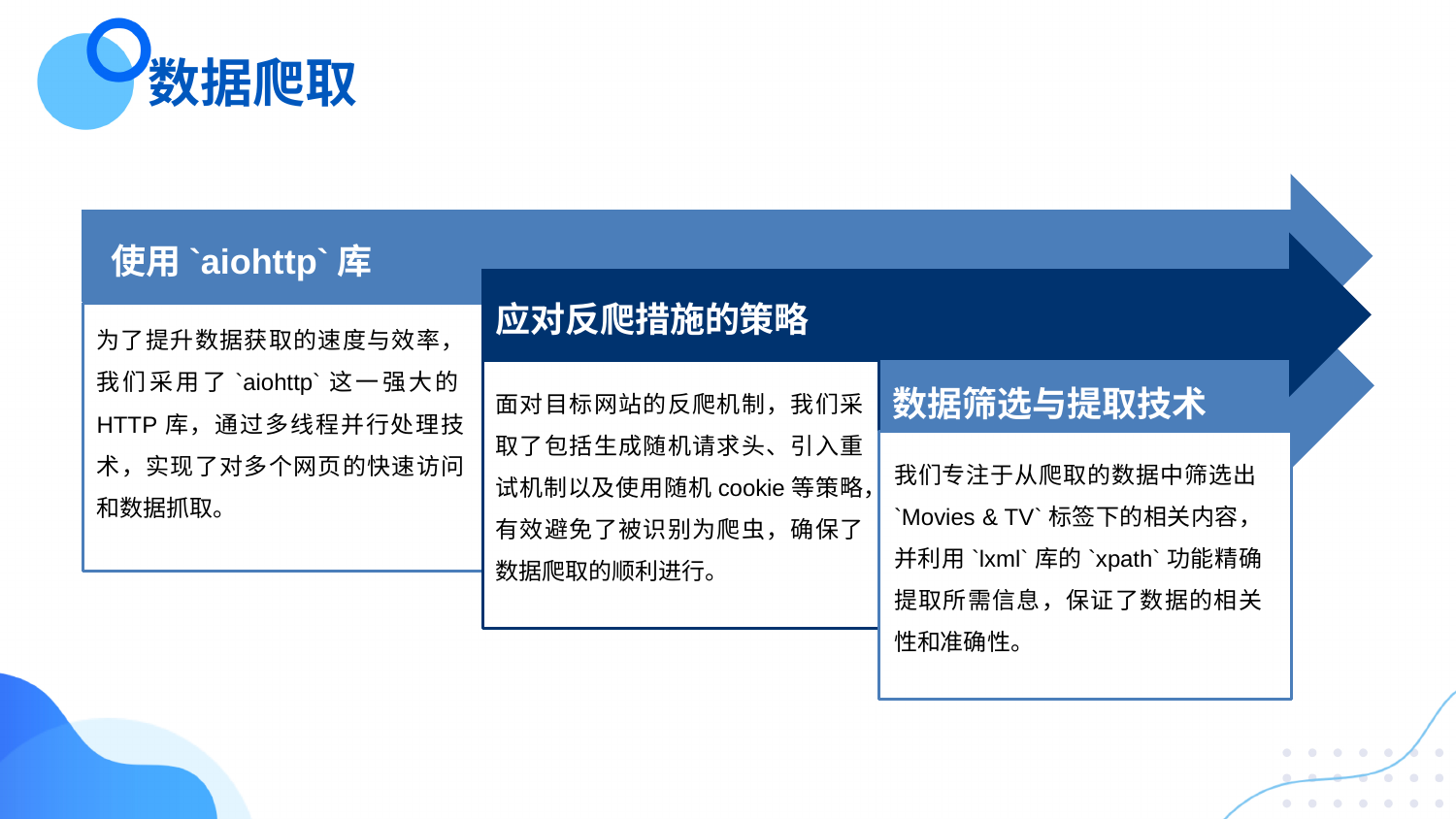

数据爬取

使用`aiohttp`库

应对反爬措施的策略
为了提升数据获取的速度与效率，我们采用了`aiohttp`这一强大的HTTP库，通过多线程并行处理技术，实现了对多个网页的快速访问和数据抓取。

面对目标网站的反爬机制，我们采取了包括生成随机请求头、引入重试机制以及使用随机cookie等策略，有效避免了被识别为爬虫，确保了数据爬取的顺利进行。

数据筛选与提取技术

我们专注于从爬取的数据中筛选出`Movies & TV`标签下的相关内容，并利用`lxml`库的`xpath`功能精确提取所需信息，保证了数据的相关性和准确性。